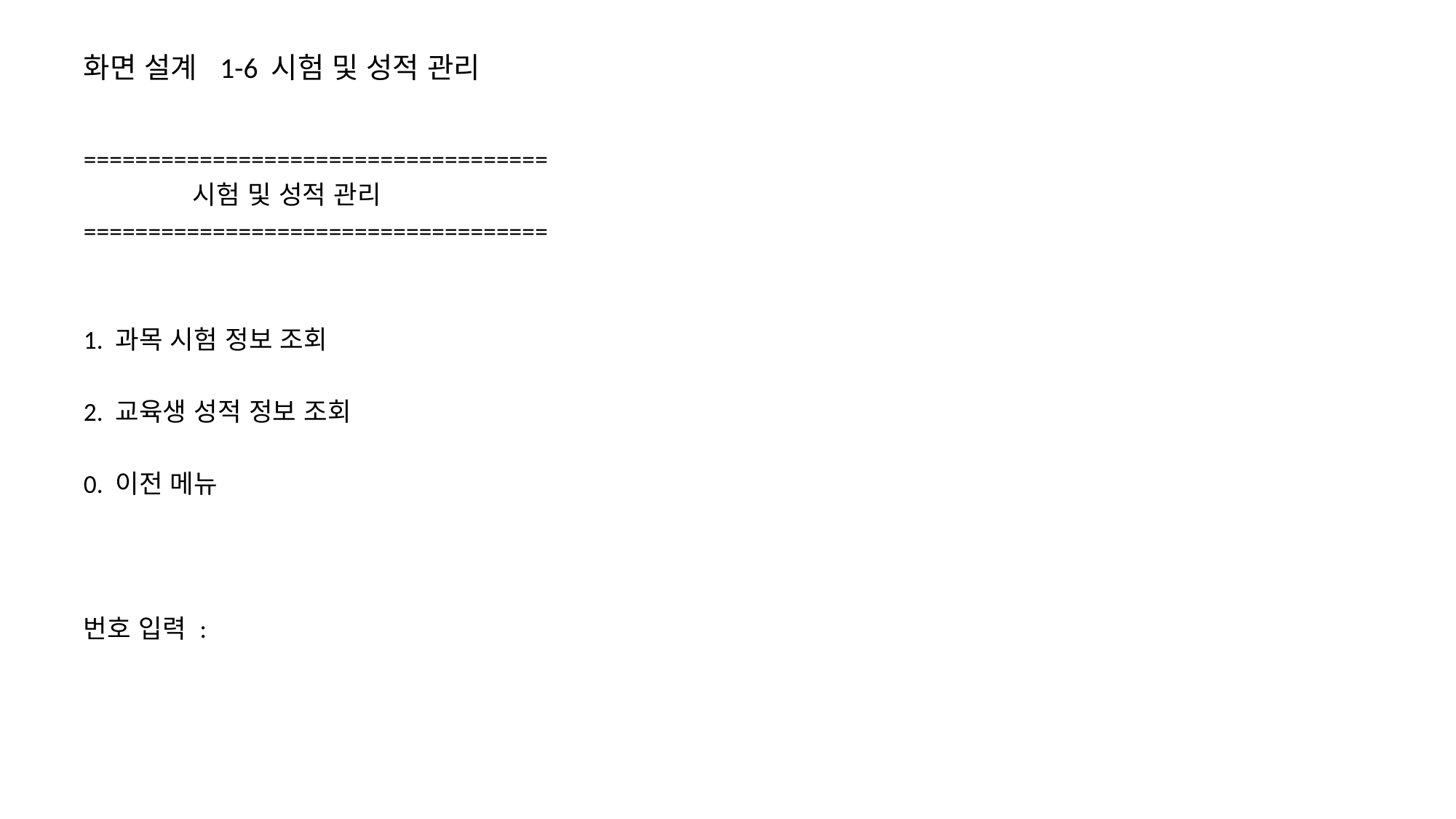

# 화면 설계  1-6 시험 및 성적 관리

====================================
          	시험 및 성적 관리
====================================

1. 과목 시험 정보 조회

2. 교육생 성적 정보 조회

0. 이전 메뉴

번호 입력 :